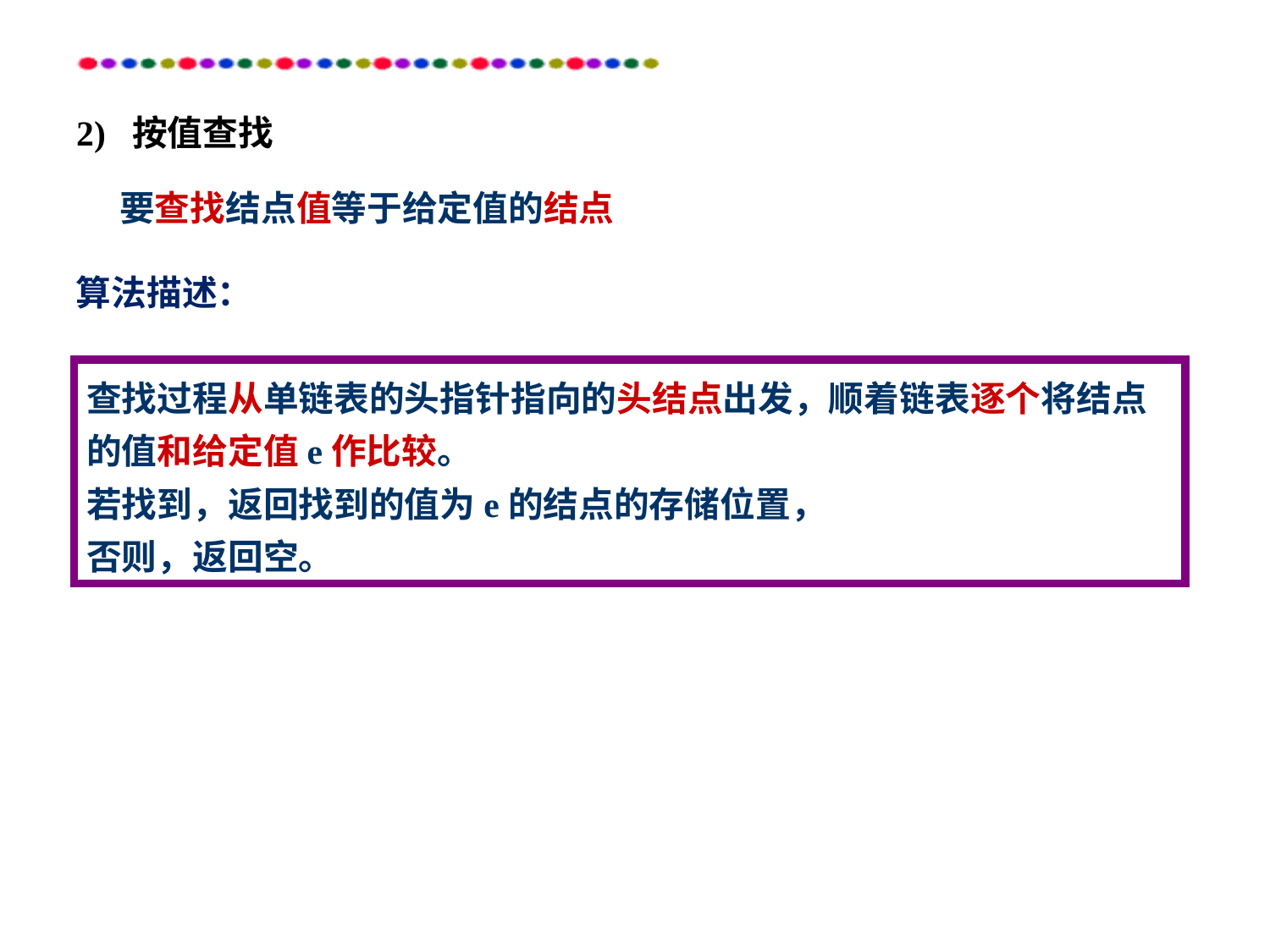

# 2)  按值查找
要查找结点值等于给定值的结点
算法描述：
查找过程从单链表的头指针指向的头结点出发，顺着链表逐个将结点的值和给定值e作比较。
若找到，返回找到的值为e的结点的存储位置，
否则，返回空。